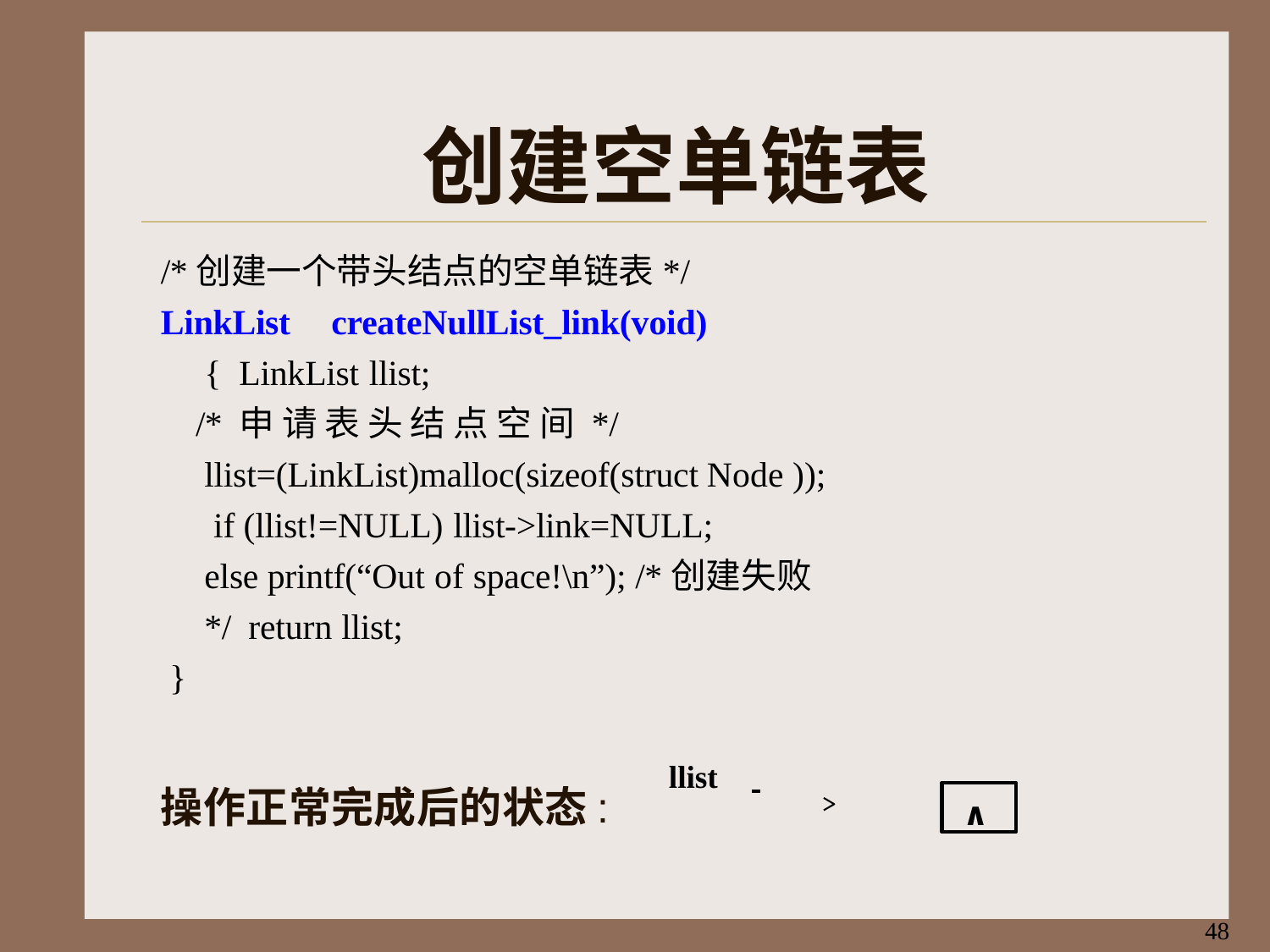

# 创建空单链表

/*创建一个带头结点的空单链表*/
LinkList	createNullList_link(void) {  LinkList llist;
/* 申 请 表 头 结 点 空 间 */  llist=(LinkList)malloc(sizeof(struct Node ));  if (llist!=NULL) llist->link=NULL;
else printf(“Out of space!\n”); /*创建失败*/  return llist;
}
llist
操作正常完成后的状态:
∧

48